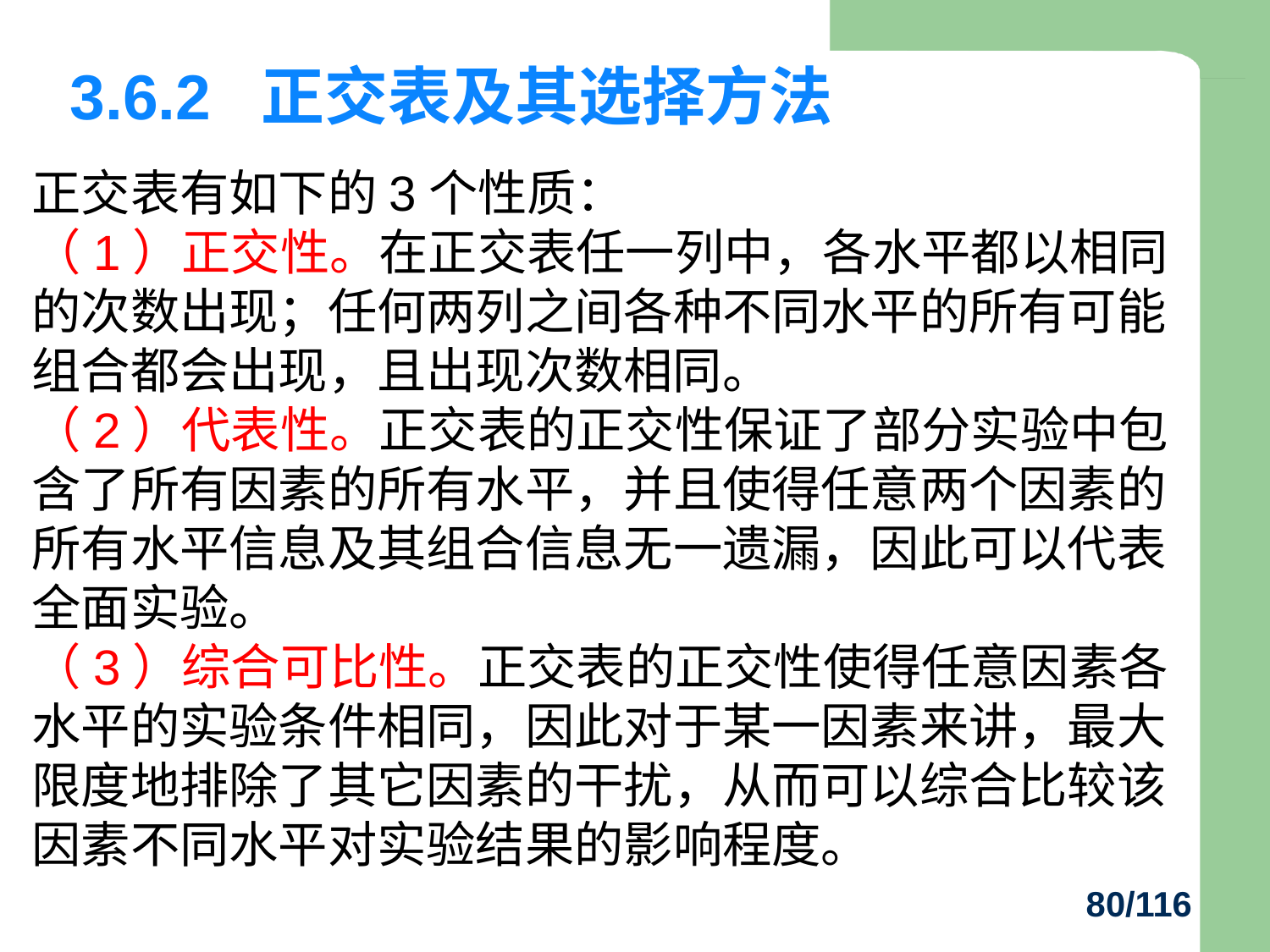

# 3.6.2  正交表及其选择方法
正交表有如下的3个性质：
（1）正交性。在正交表任一列中，各水平都以相同的次数出现；任何两列之间各种不同水平的所有可能组合都会出现，且出现次数相同。
（2）代表性。正交表的正交性保证了部分实验中包含了所有因素的所有水平，并且使得任意两个因素的所有水平信息及其组合信息无一遗漏，因此可以代表全面实验。
（3）综合可比性。正交表的正交性使得任意因素各水平的实验条件相同，因此对于某一因素来讲，最大限度地排除了其它因素的干扰，从而可以综合比较该因素不同水平对实验结果的影响程度。
80/116